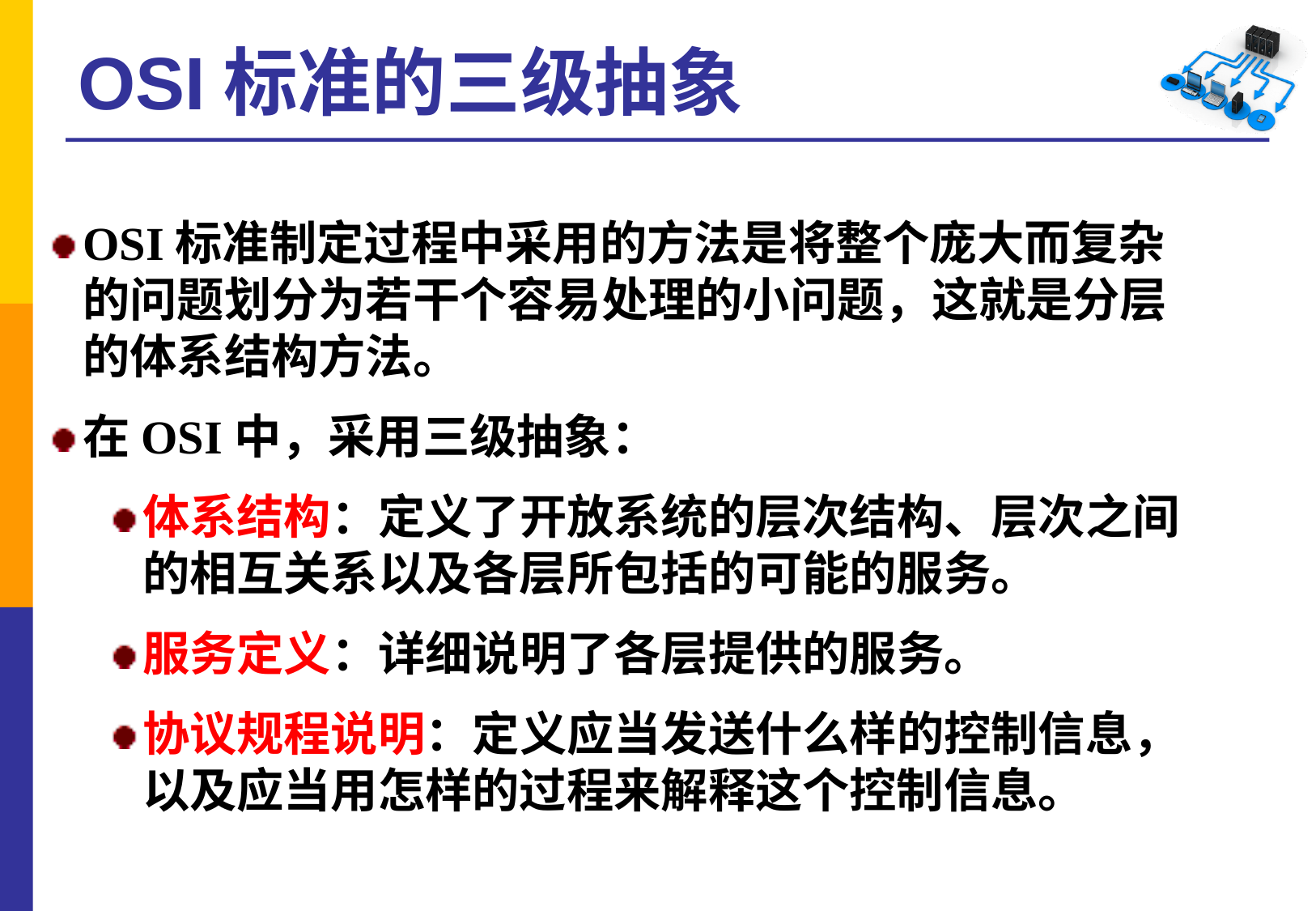

# OSI标准的三级抽象
OSI标准制定过程中采用的方法是将整个庞大而复杂的问题划分为若干个容易处理的小问题，这就是分层的体系结构方法。
在OSI中，采用三级抽象：
体系结构：定义了开放系统的层次结构、层次之间的相互关系以及各层所包括的可能的服务。
服务定义：详细说明了各层提供的服务。
协议规程说明：定义应当发送什么样的控制信息，以及应当用怎样的过程来解释这个控制信息。